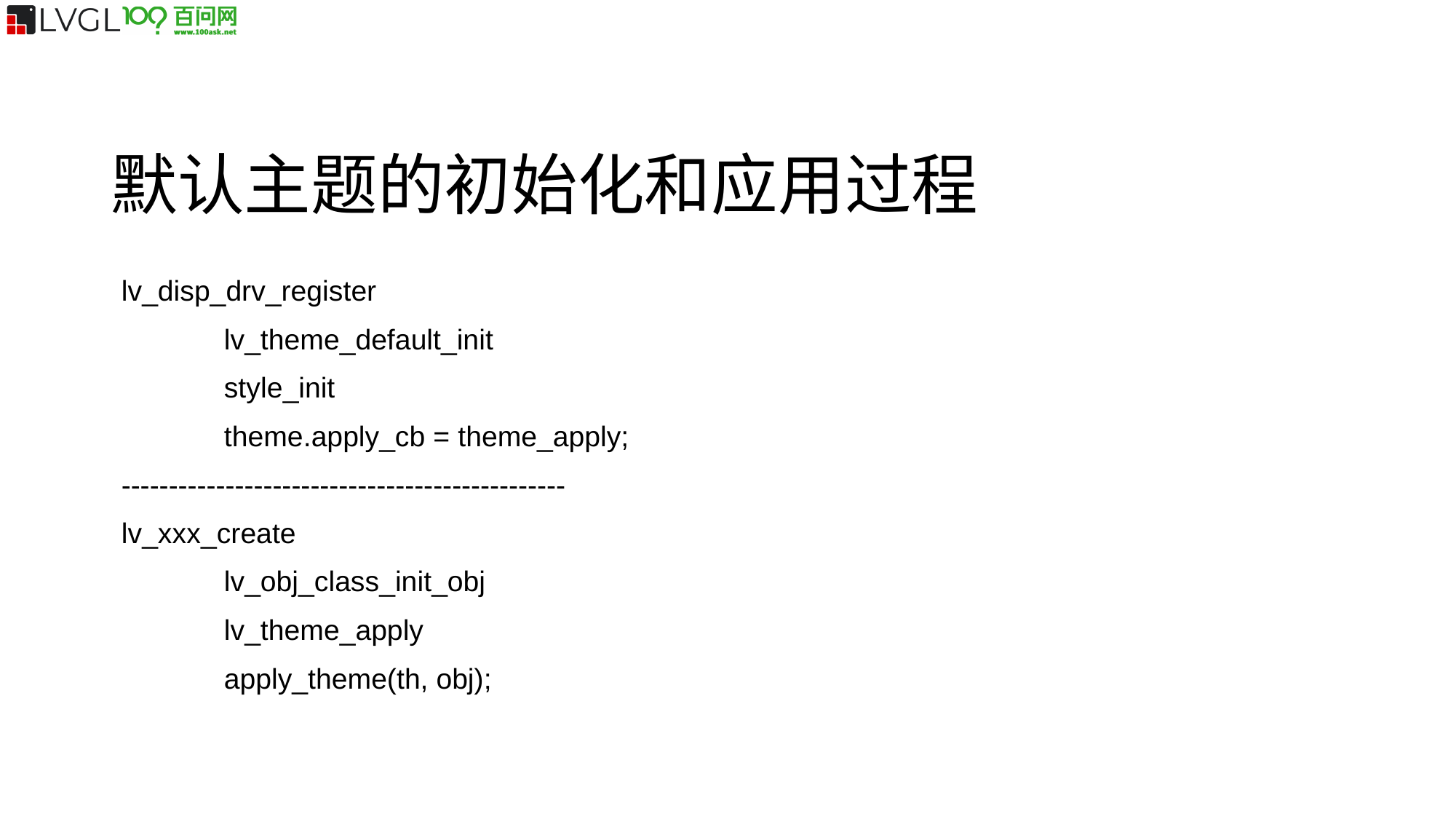

默认主题的初始化和应用过程
lv_disp_drv_register
	lv_theme_default_init
		style_init
		theme.apply_cb = theme_apply;
-----------------------------------------------
lv_xxx_create
	lv_obj_class_init_obj
		lv_theme_apply
			apply_theme(th, obj);